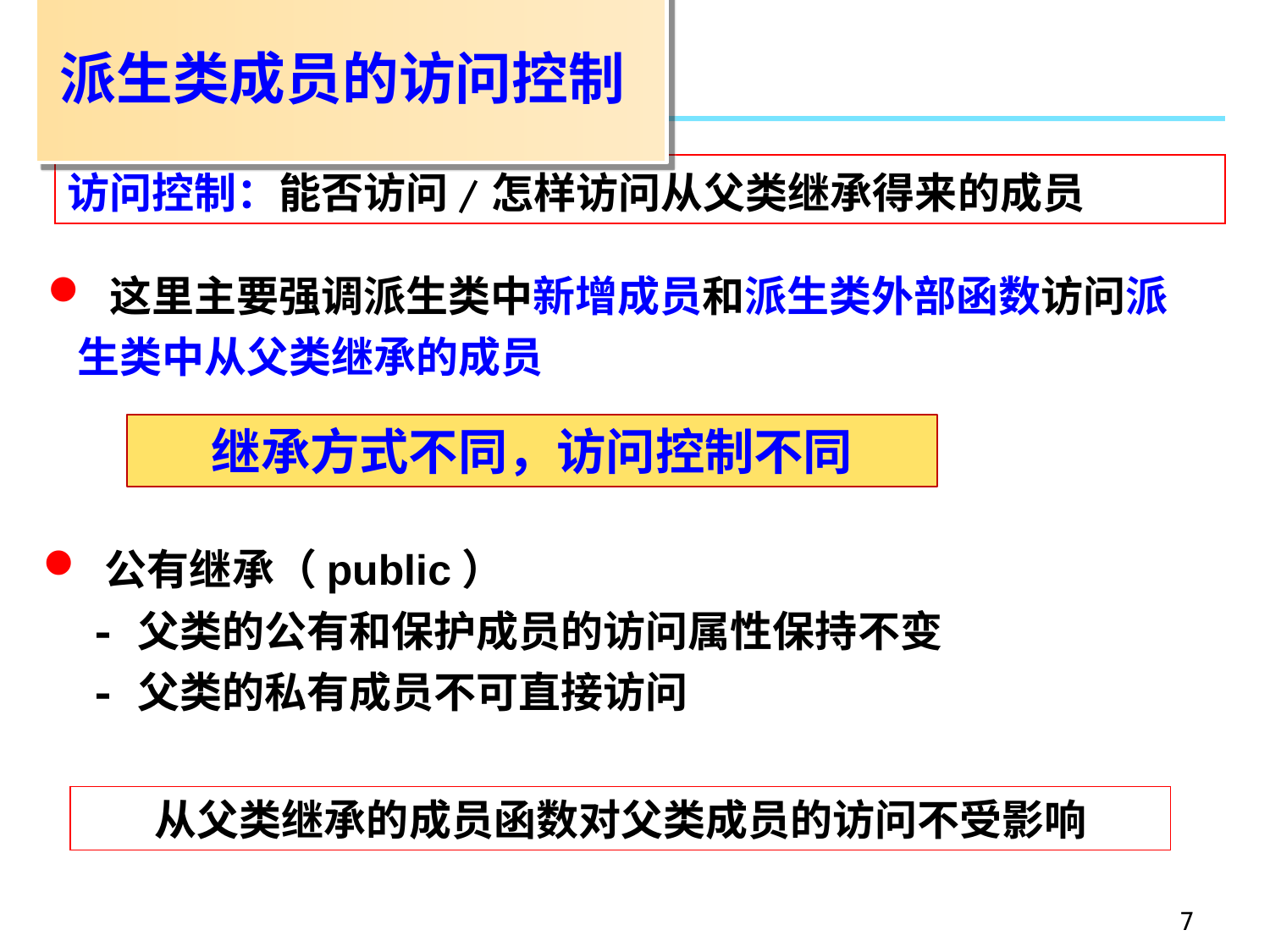

# 派生类成员的访问控制
访问控制：能否访问/怎样访问从父类继承得来的成员
 这里主要强调派生类中新增成员和派生类外部函数访问派生类中从父类继承的成员
继承方式不同，访问控制不同
 公有继承（public）
    - 父类的公有和保护成员的访问属性保持不变
    - 父类的私有成员不可直接访问
从父类继承的成员函数对父类成员的访问不受影响
7